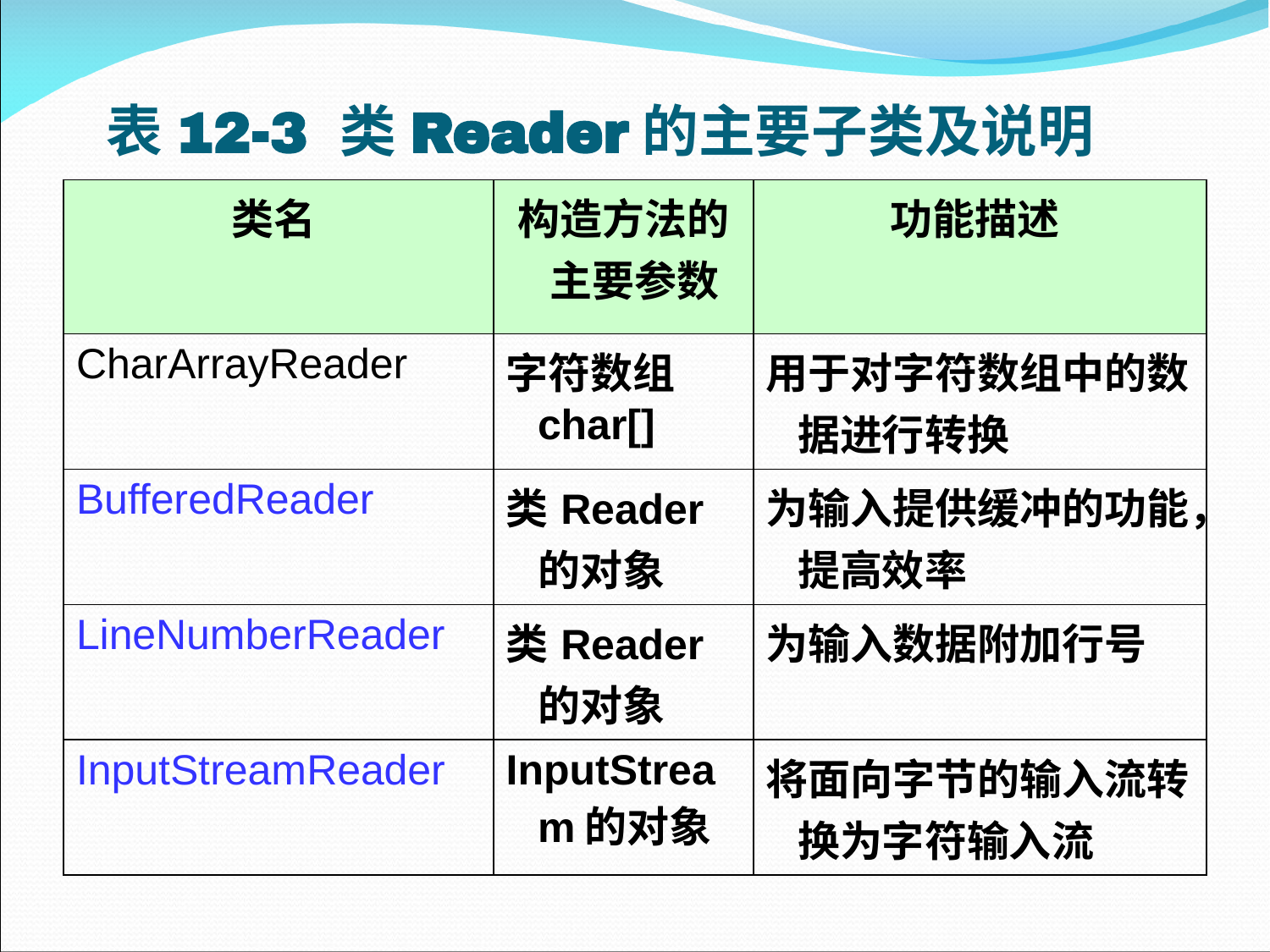

# 表12-3 类Reader的主要子类及说明
| 类名 | 构造方法的主要参数 | 功能描述 |
| --- | --- | --- |
| CharArrayReader | 字符数组char[] | 用于对字符数组中的数据进行转换 |
| BufferedReader | 类Reader的对象 | 为输入提供缓冲的功能，提高效率 |
| LineNumberReader | 类Reader的对象 | 为输入数据附加行号 |
| InputStreamReader | InputStream的对象 | 将面向字节的输入流转换为字符输入流 |